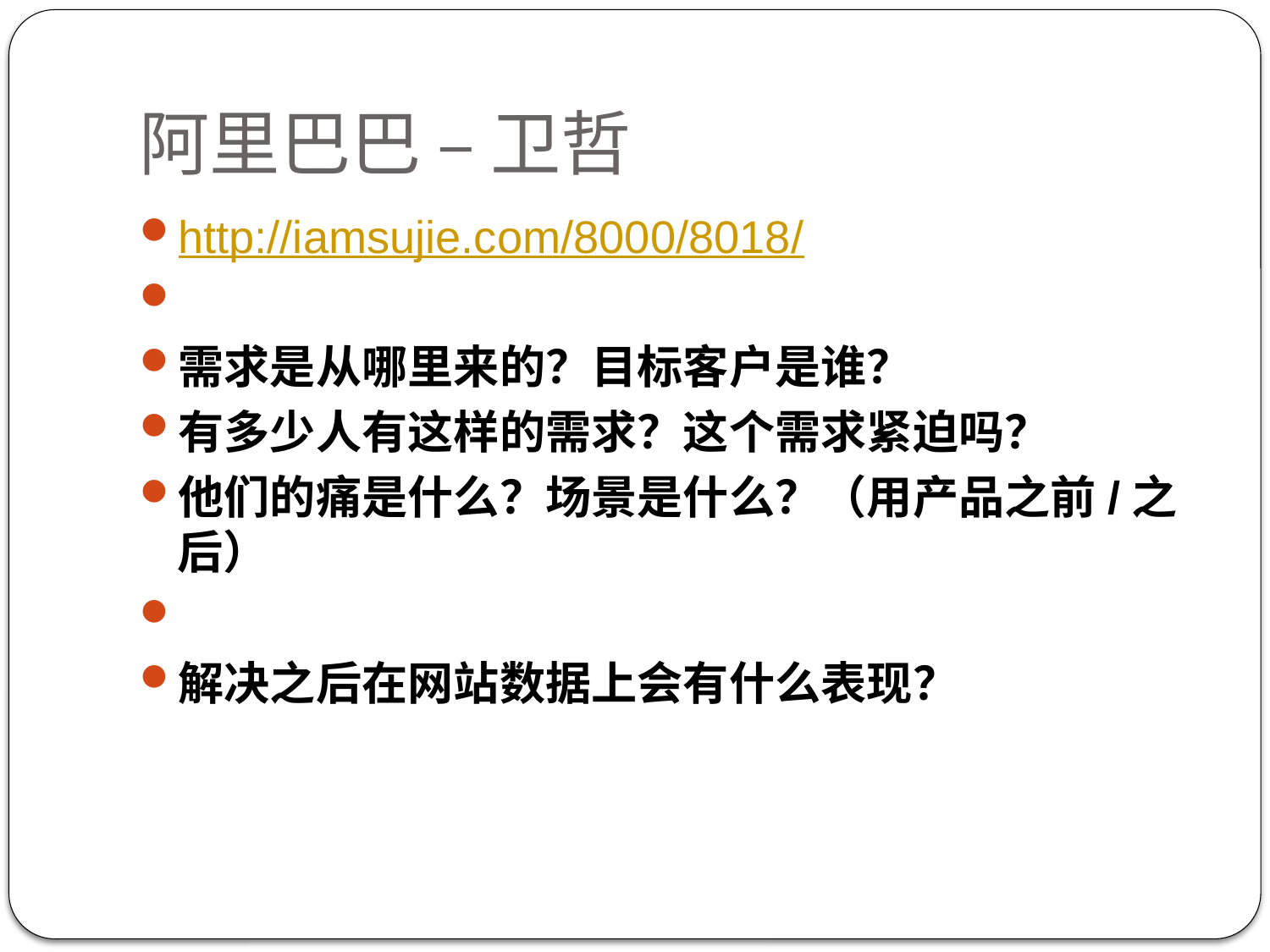

# 阿里巴巴 – 卫哲
http://iamsujie.com/8000/8018/

需求是从哪里来的？目标客户是谁？
有多少人有这样的需求？这个需求紧迫吗？
他们的痛是什么？场景是什么？（用产品之前/之后）

解决之后在网站数据上会有什么表现？